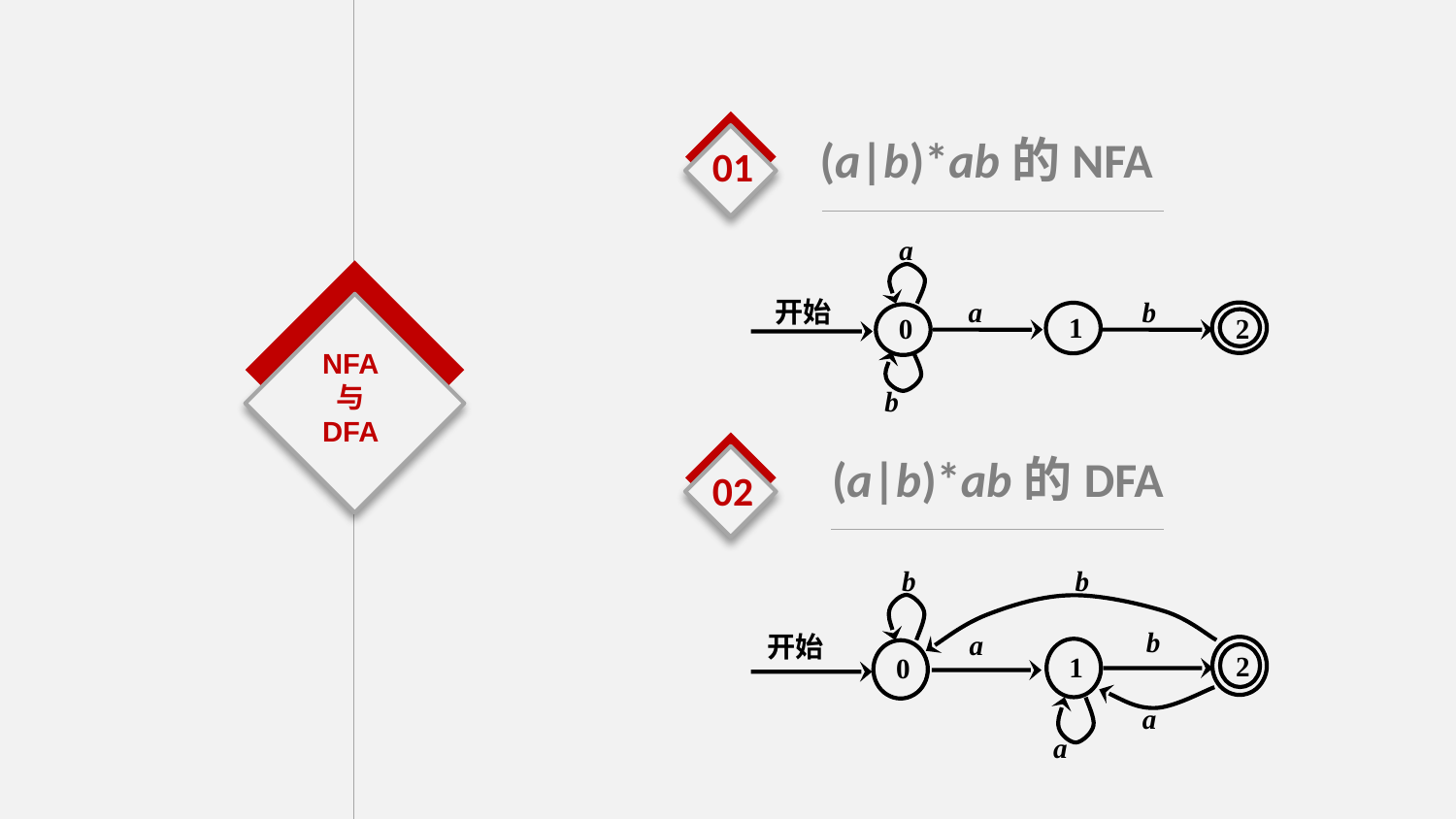

01
(a|b)*ab的NFA
a

开始
a
b

2
1
0

b

NFA
与
DFA

02
(a|b)*ab的DFA
b
b

b
a
开始

2
1
0

a

a